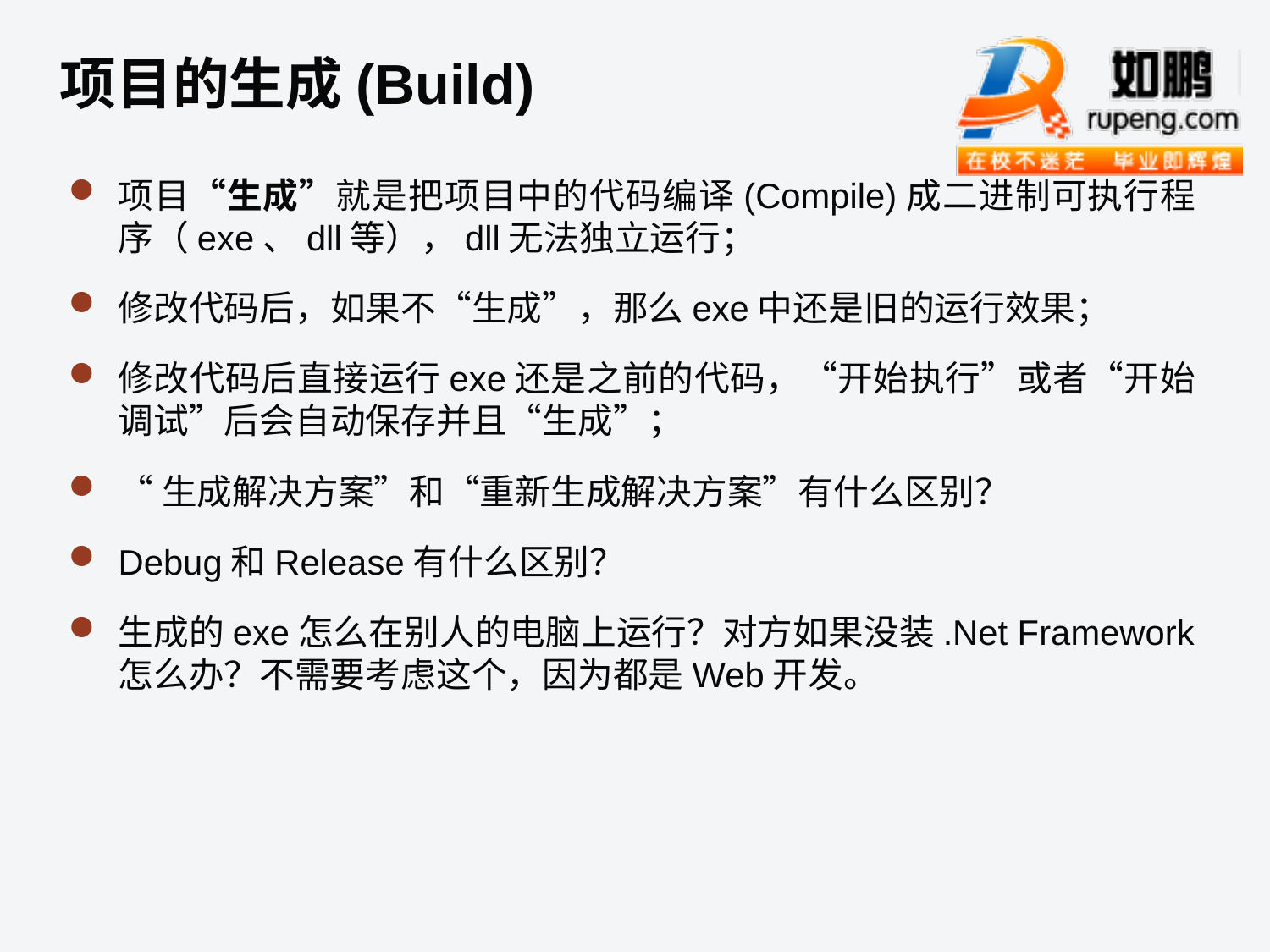

# 项目的生成(Build)
项目“生成”就是把项目中的代码编译(Compile)成二进制可执行程序（exe、dll等），dll无法独立运行；
修改代码后，如果不“生成”，那么exe中还是旧的运行效果；
修改代码后直接运行exe还是之前的代码，“开始执行”或者“开始调试”后会自动保存并且“生成”；
“生成解决方案”和“重新生成解决方案”有什么区别？
Debug和Release有什么区别？
生成的exe怎么在别人的电脑上运行？对方如果没装.Net Framework怎么办？不需要考虑这个，因为都是Web开发。